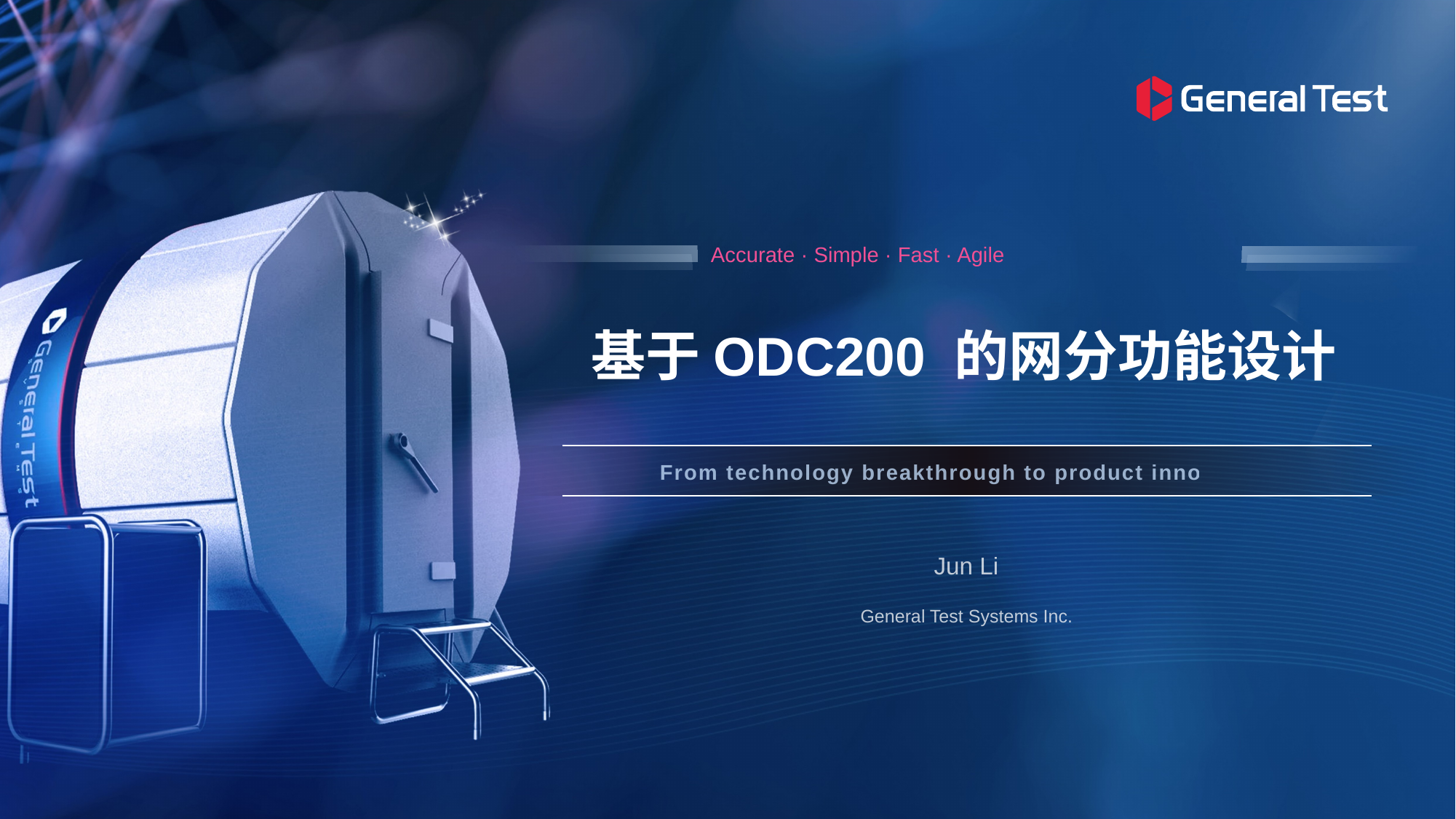

Accurate · Simple · Fast · Agile

# 基于ODC200 的网分功能设计

From technology breakthrough to product innovation
Jun Li
General Test Systems Inc.